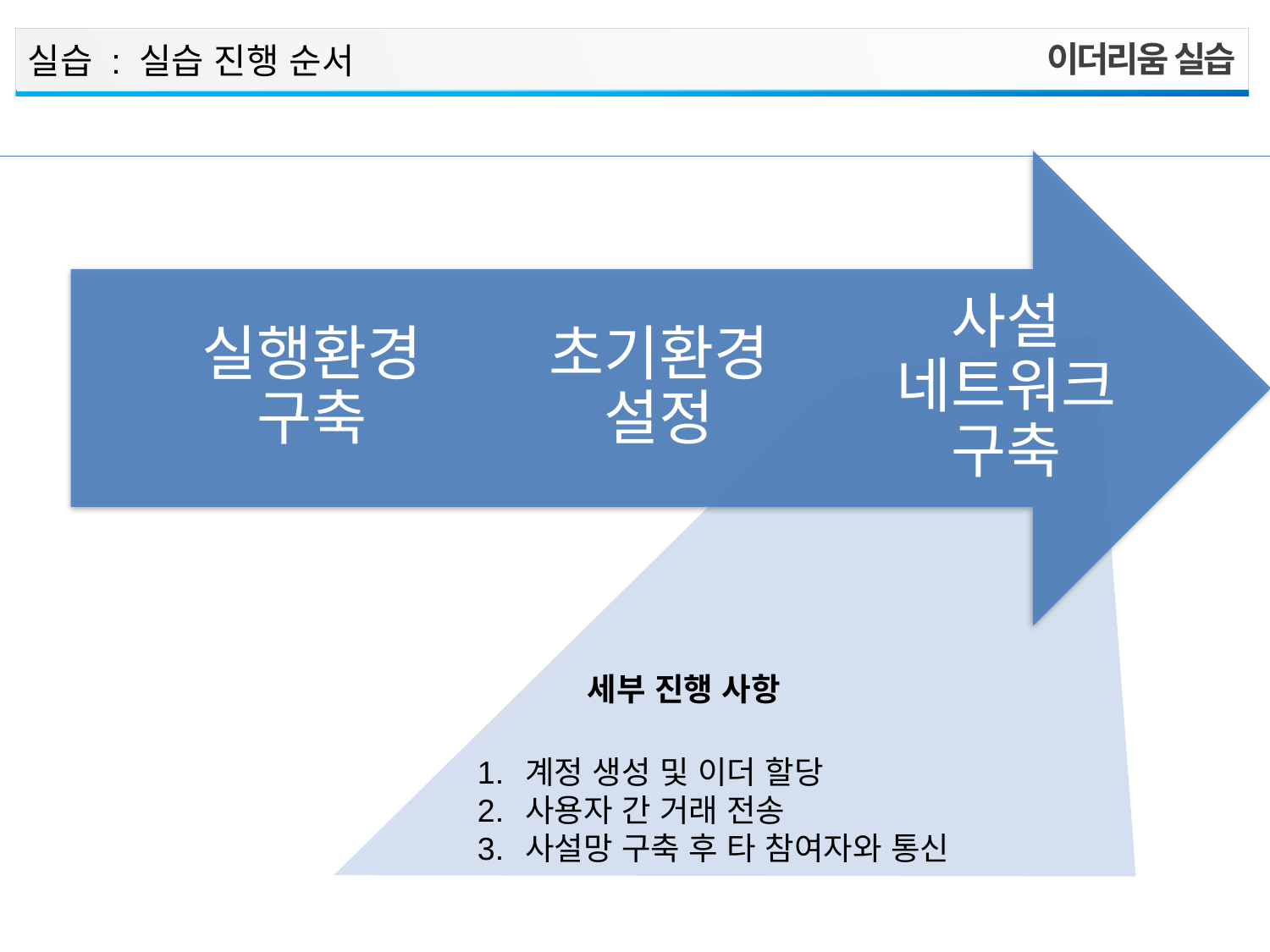

이더리움 실습
실습 : 실습 진행 순서
사설 네트워크 구축
초기환경 설정
실행환경 구축

세부 진행 사항
계정 생성 및 이더 할당
사용자 간 거래 전송
사설망 구축 후 타 참여자와 통신